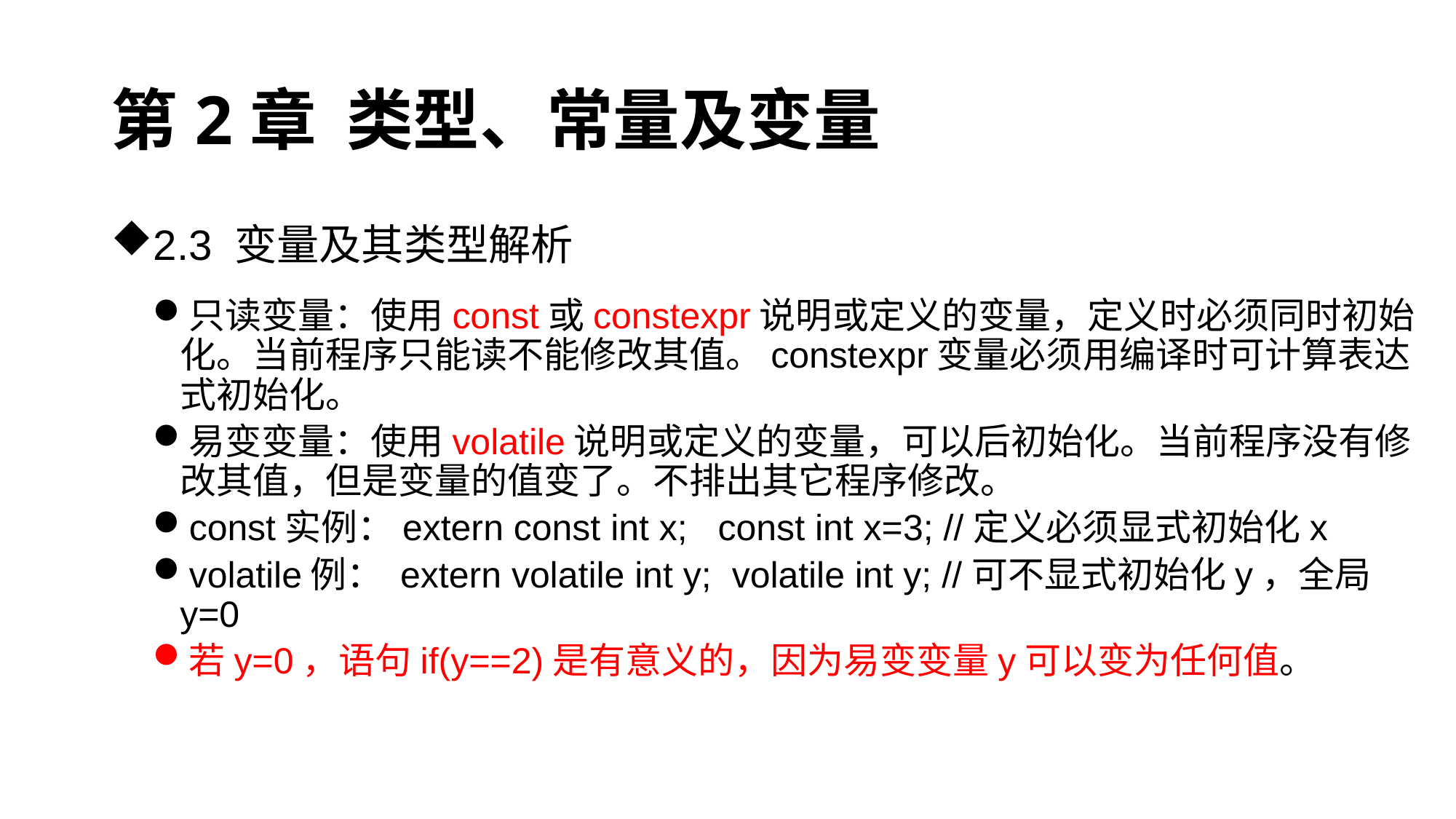

# 第2章  类型、常量及变量
2.3 变量及其类型解析
只读变量：使用const或constexpr说明或定义的变量，定义时必须同时初始化。当前程序只能读不能修改其值。constexpr变量必须用编译时可计算表达式初始化。
易变变量：使用volatile说明或定义的变量，可以后初始化。当前程序没有修改其值，但是变量的值变了。不排出其它程序修改。
const实例：extern const int x;   const int x=3; //定义必须显式初始化x
volatile例： extern volatile int y;  volatile int y; //可不显式初始化y，全局y=0
若y=0，语句if(y==2)是有意义的，因为易变变量y可以变为任何值。